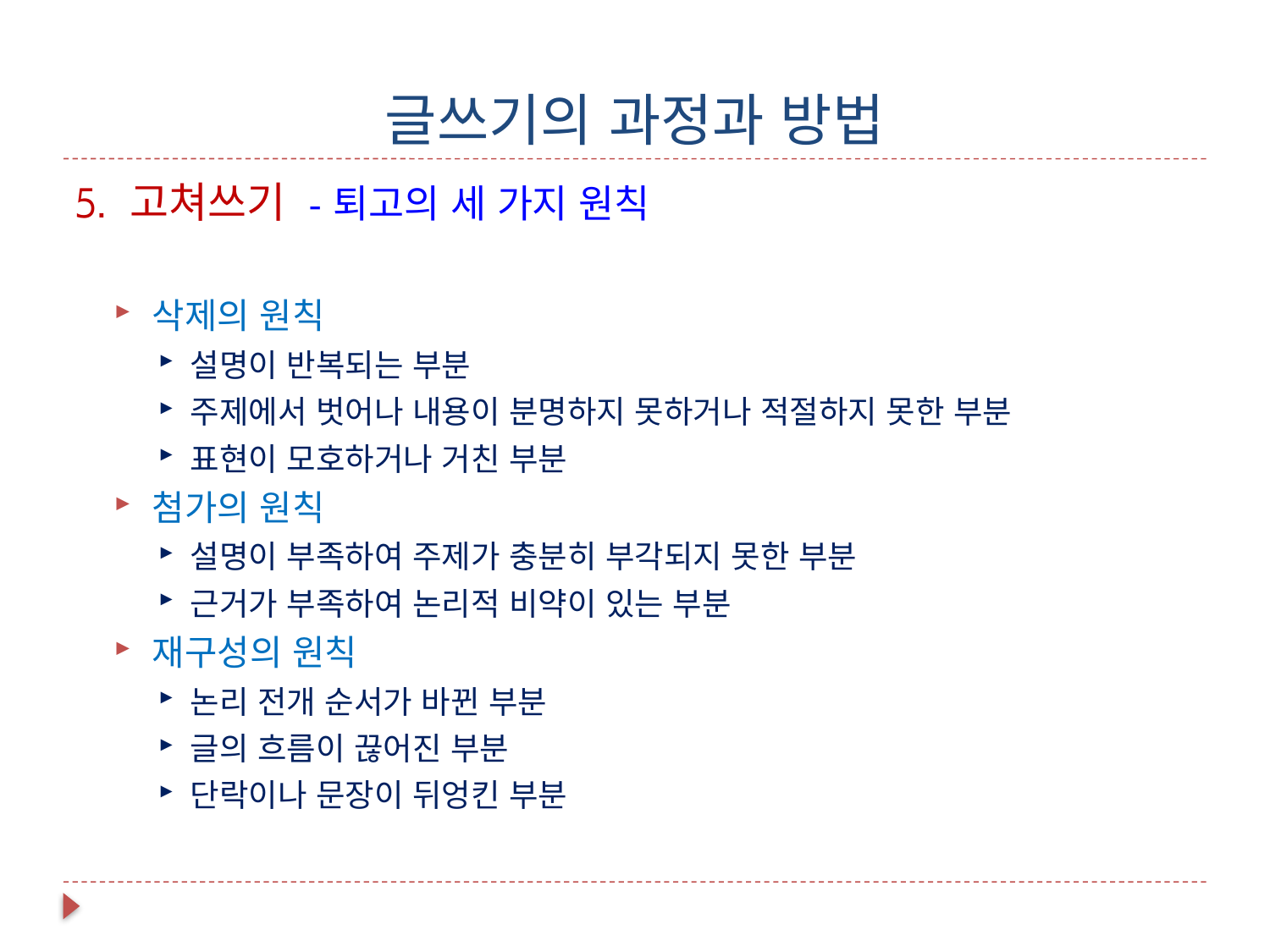

# 글쓰기의 과정과 방법
5. 고쳐쓰기 -퇴고의 세 가지 원칙

삭제의 원칙
설명이 반복되는 부분
주제에서 벗어나 내용이 분명하지 못하거나 적절하지 못한 부분
표현이 모호하거나 거친 부분
첨가의 원칙
설명이 부족하여 주제가 충분히 부각되지 못한 부분
근거가 부족하여 논리적 비약이 있는 부분
재구성의 원칙
논리 전개 순서가 바뀐 부분
글의 흐름이 끊어진 부분
단락이나 문장이 뒤엉킨 부분